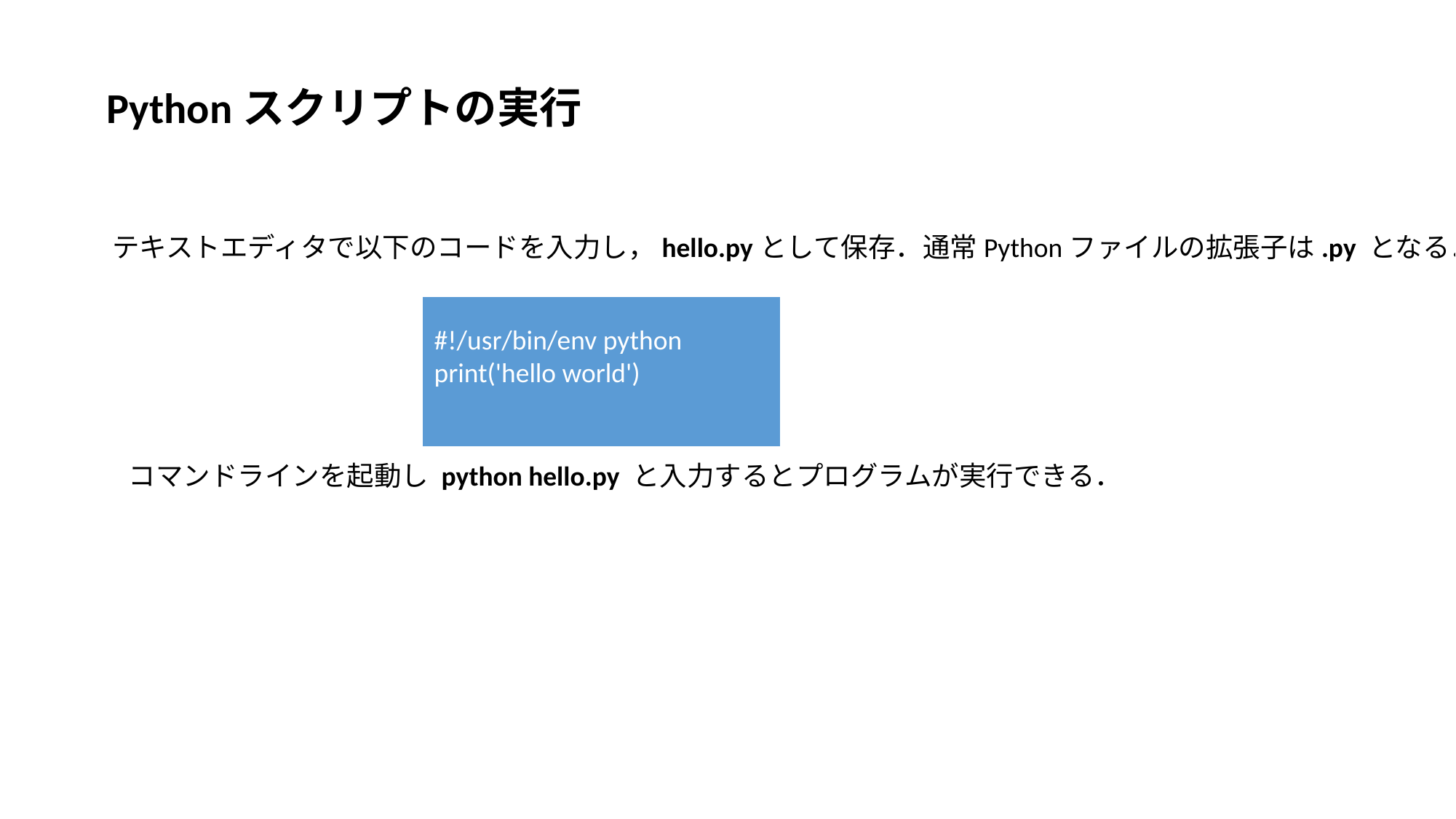

Pythonスクリプトの実行
テキストエディタで以下のコードを入力し，hello.pyとして保存．通常Pythonファイルの拡張子は.py となる．
#!/usr/bin/env python
print('hello world')

コマンドラインを起動し python hello.py と入力するとプログラムが実行できる．